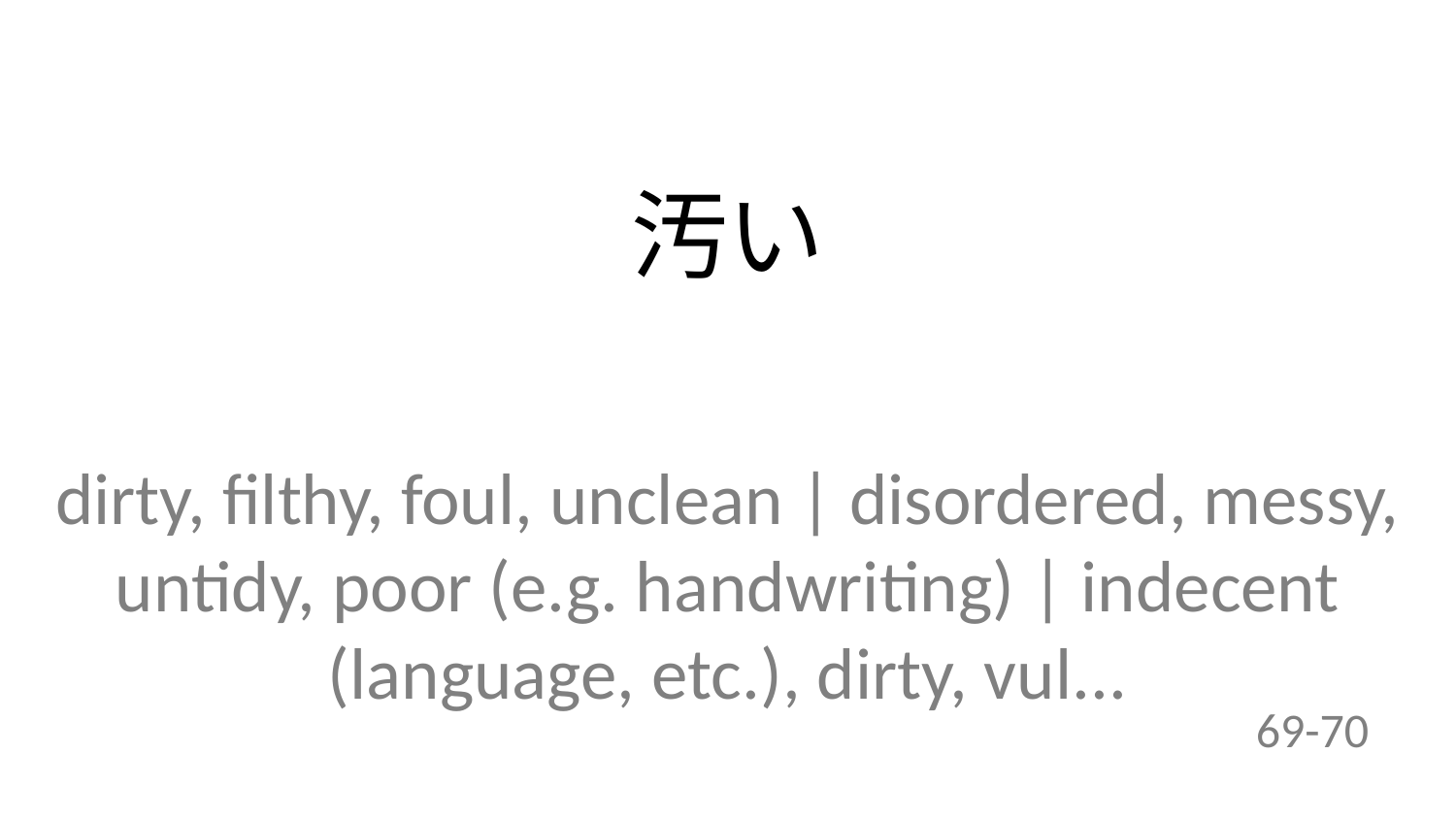

汚い

dirty, filthy, foul, unclean | disordered, messy, untidy, poor (e.g. handwriting) | indecent (language, etc.), dirty, vul...
69-70